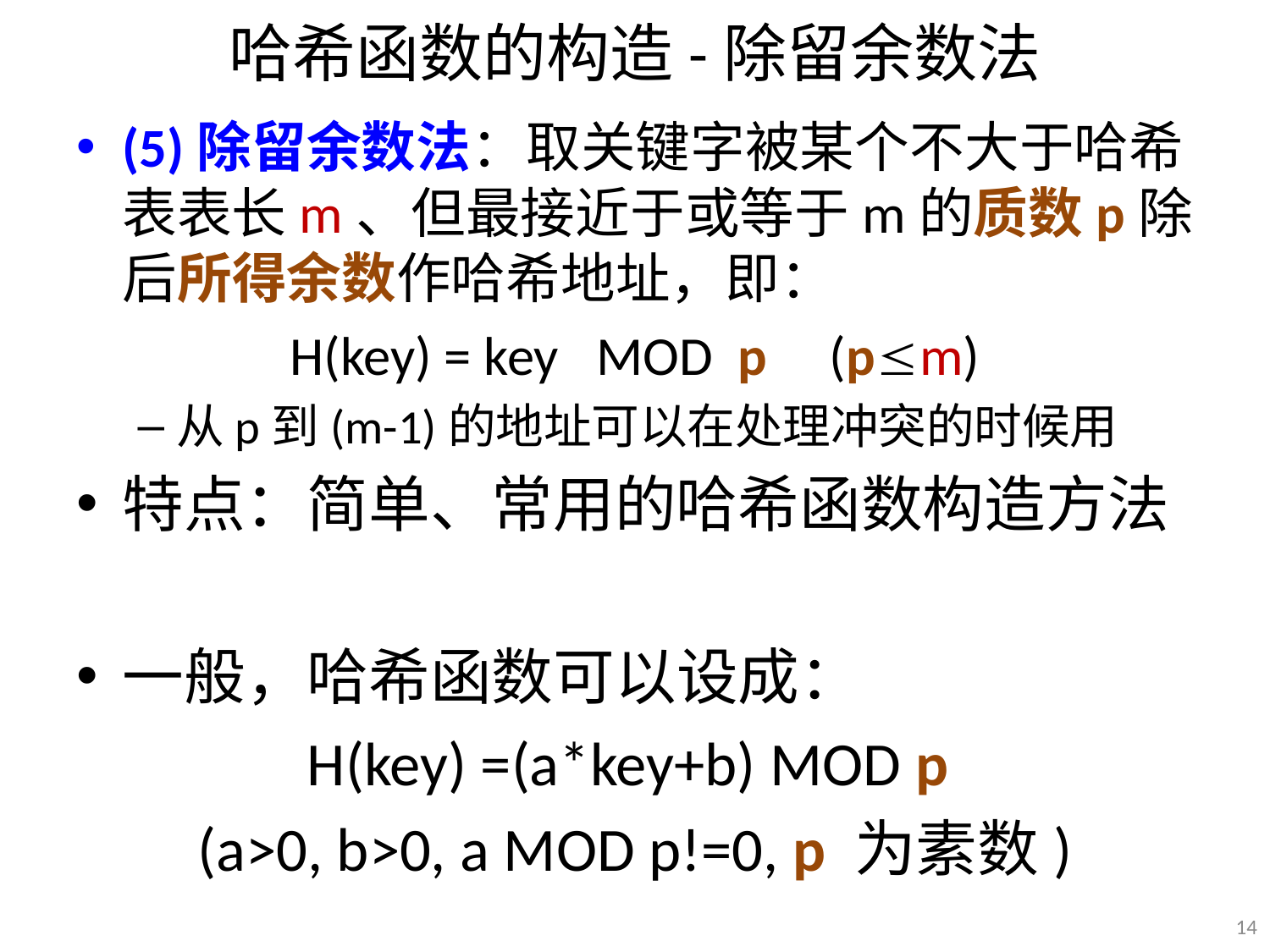

# 哈希函数的构造-除留余数法
(5)除留余数法：取关键字被某个不大于哈希表表长m、但最接近于或等于m的质数p除后所得余数作哈希地址，即：
H(key) = key   MOD  p     (p≤m)
从p到(m-1)的地址可以在处理冲突的时候用
特点：简单、常用的哈希函数构造方法

一般，哈希函数可以设成：
H(key) =(a*key+b) MOD p
(a>0, b>0, a MOD p!=0, p 为素数)

14